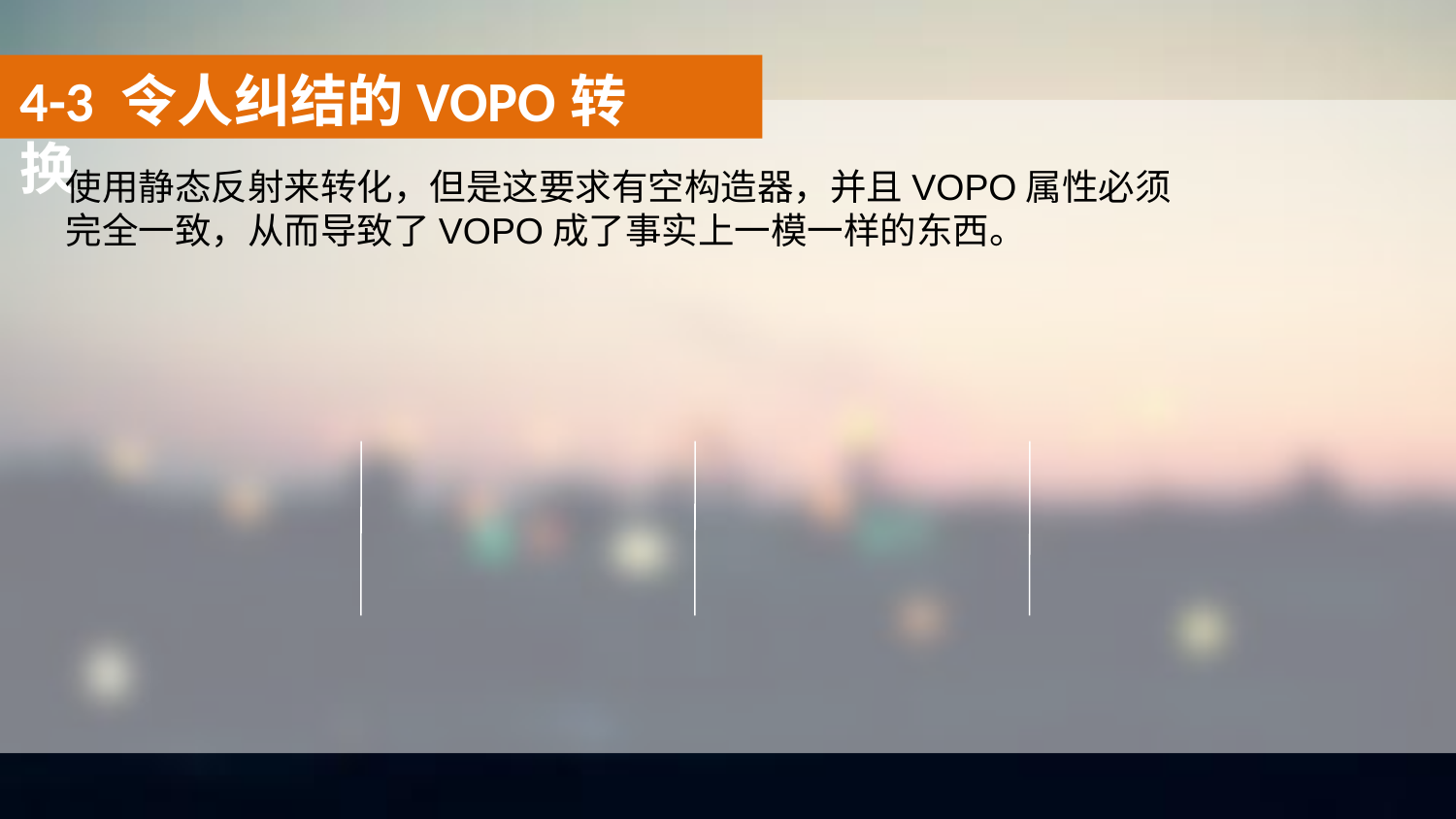

4-3 令人纠结的VOPO转换

使用静态反射来转化，但是这要求有空构造器，并且VOPO属性必须完全一致，从而导致了VOPO成了事实上一模一样的东西。